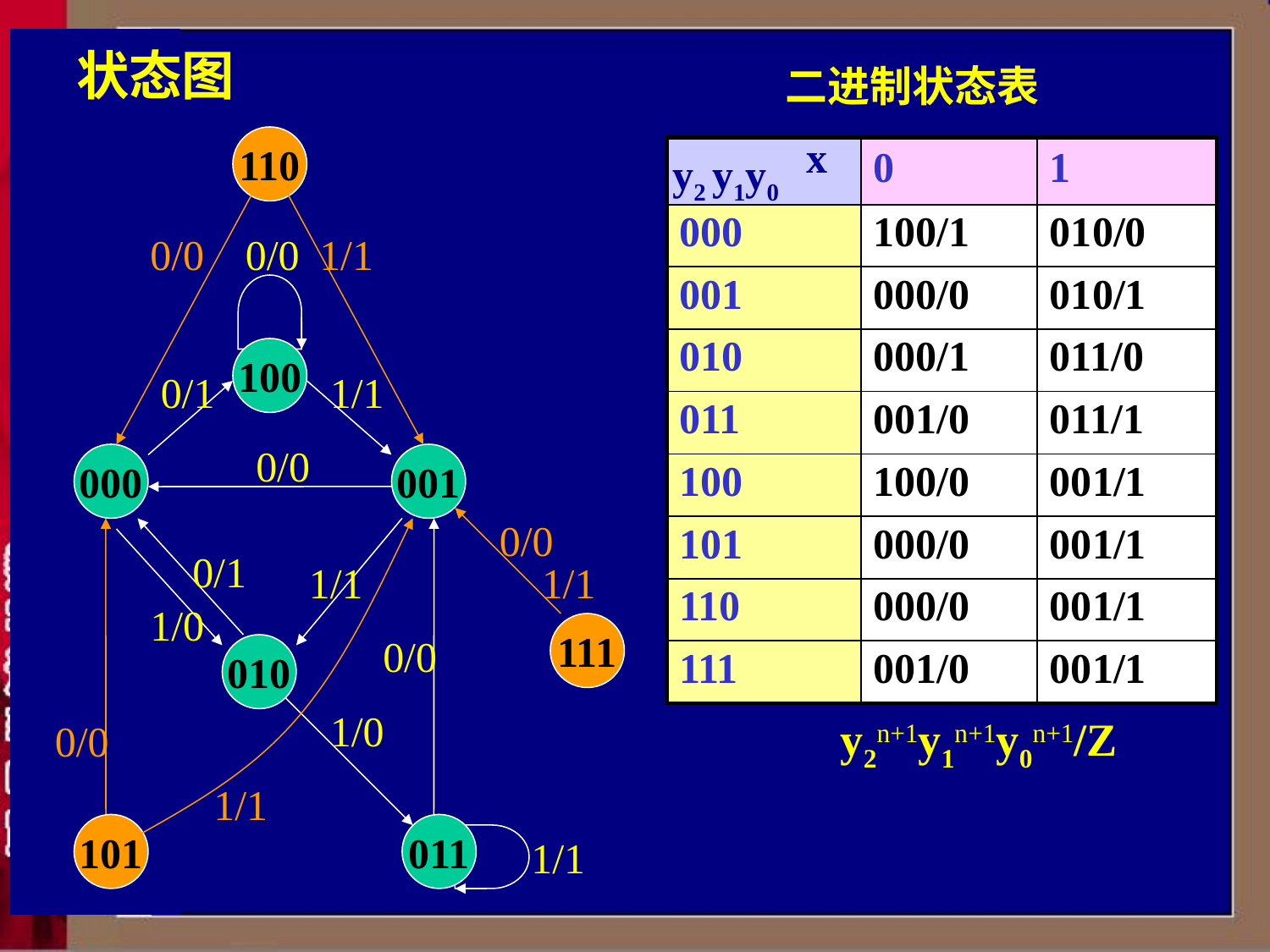

# 状态图
二进制状态表
x
y2 y1y0
110

0/0
0/0
1/1

100
0/1
1/1

0/0
000
001

0/0

0/1
1/1
1/1
1/0
111
0/0
010

1/0
0/0
1/1
101
011

1/1
|  | 0 | 1 |
| --- | --- | --- |
| 000 | 100/1 | 010/0 |
| 001 | 000/0 | 010/1 |
| 010 | 000/1 | 011/0 |
| 011 | 001/0 | 011/1 |
| 100 | 100/0 | 001/1 |
| 101 | 000/0 | 001/1 |
| 110 | 000/0 | 001/1 |
| 111 | 001/0 | 001/1 |
y2n+1y1n+1y0n+1/Z